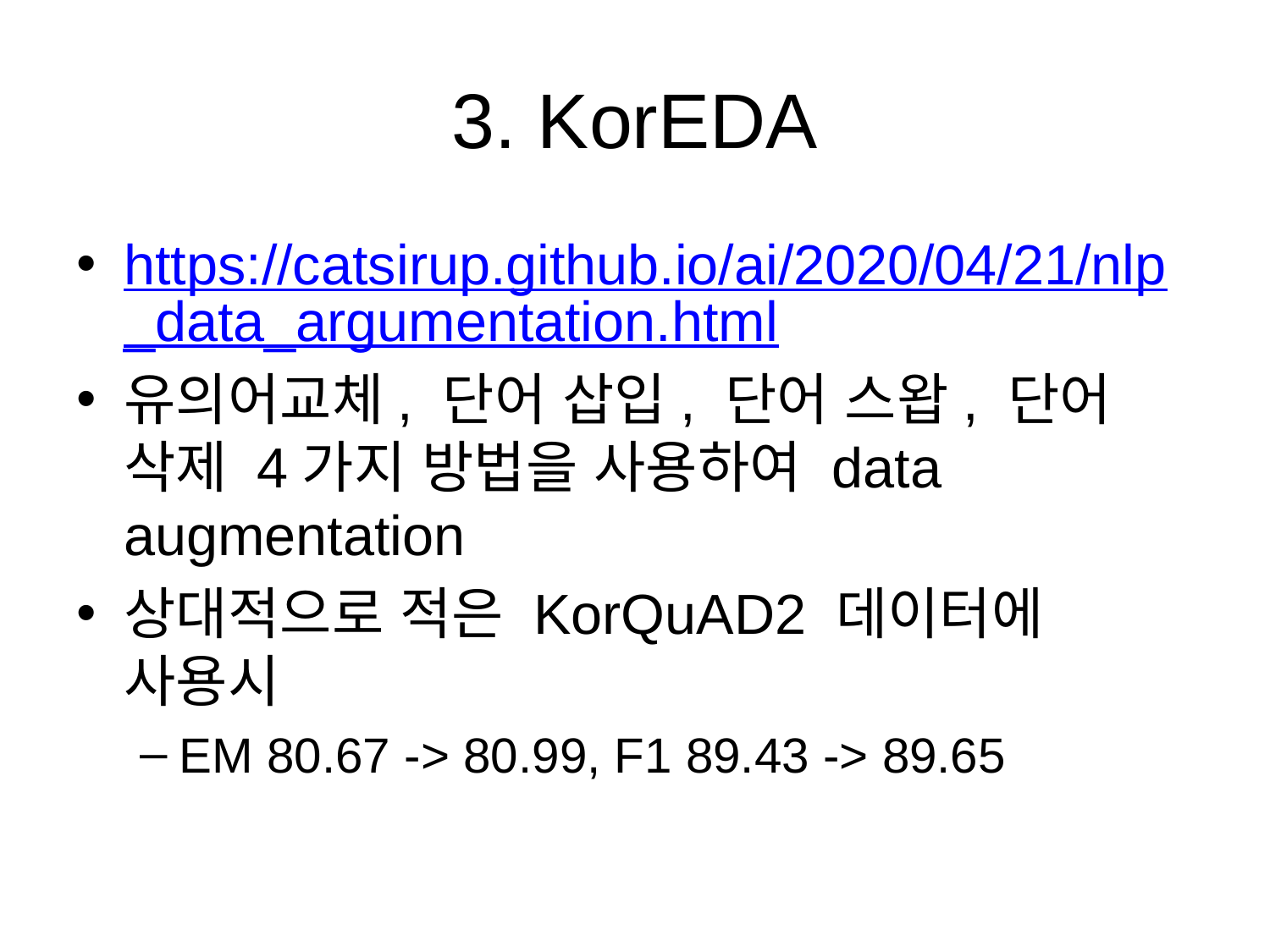

# 3. KorEDA
https://catsirup.github.io/ai/2020/04/21/nlp_data_argumentation.html
유의어교체, 단어 삽입, 단어 스왑, 단어 삭제 4가지 방법을 사용하여 data augmentation
상대적으로 적은 KorQuAD2 데이터에 사용시
EM 80.67 -> 80.99, F1 89.43 -> 89.65